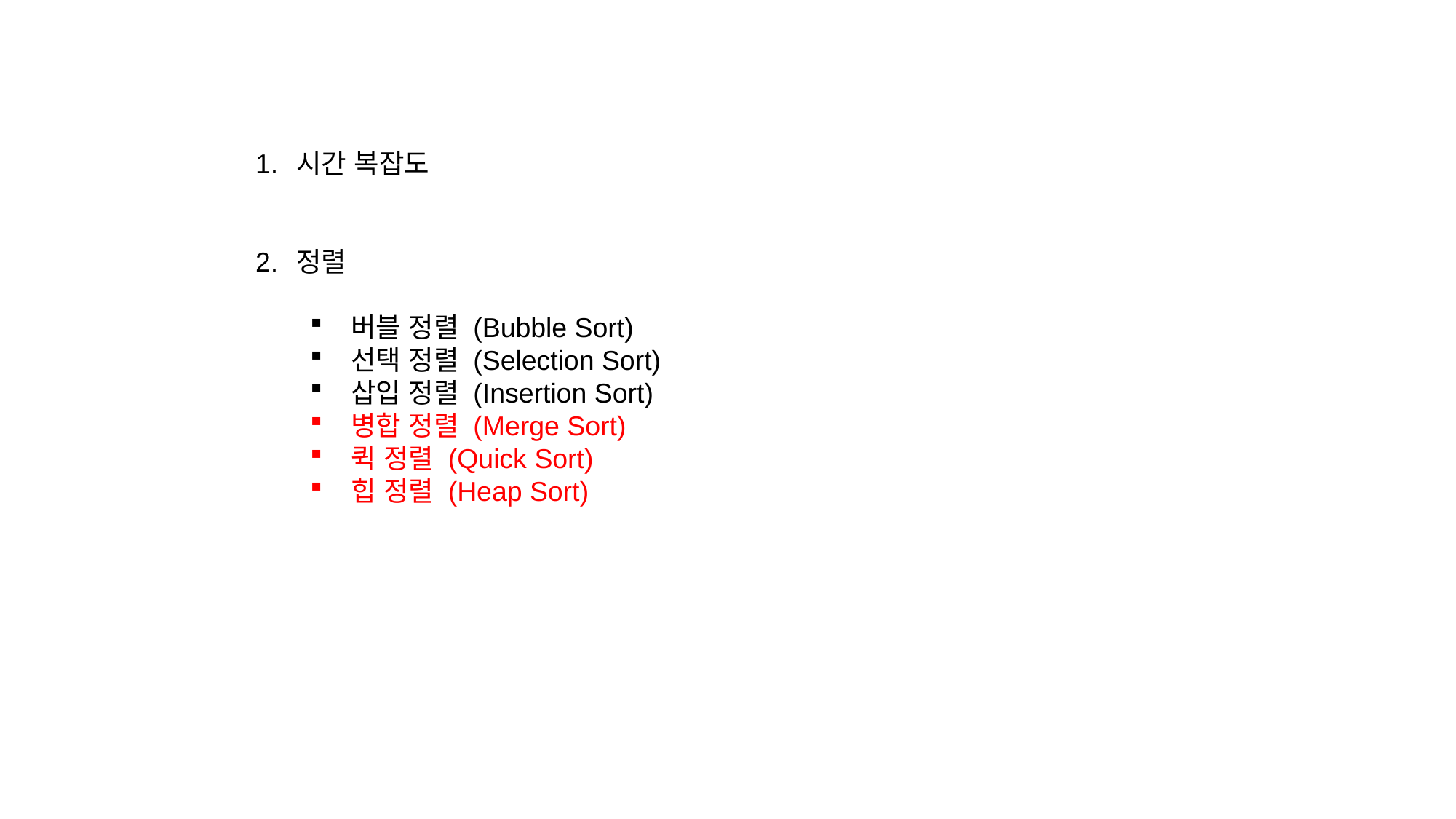

시간 복잡도

정렬

버블 정렬 (Bubble Sort)
선택 정렬 (Selection Sort)
삽입 정렬 (Insertion Sort)
병합 정렬 (Merge Sort)
퀵 정렬 (Quick Sort)
힙 정렬 (Heap Sort)